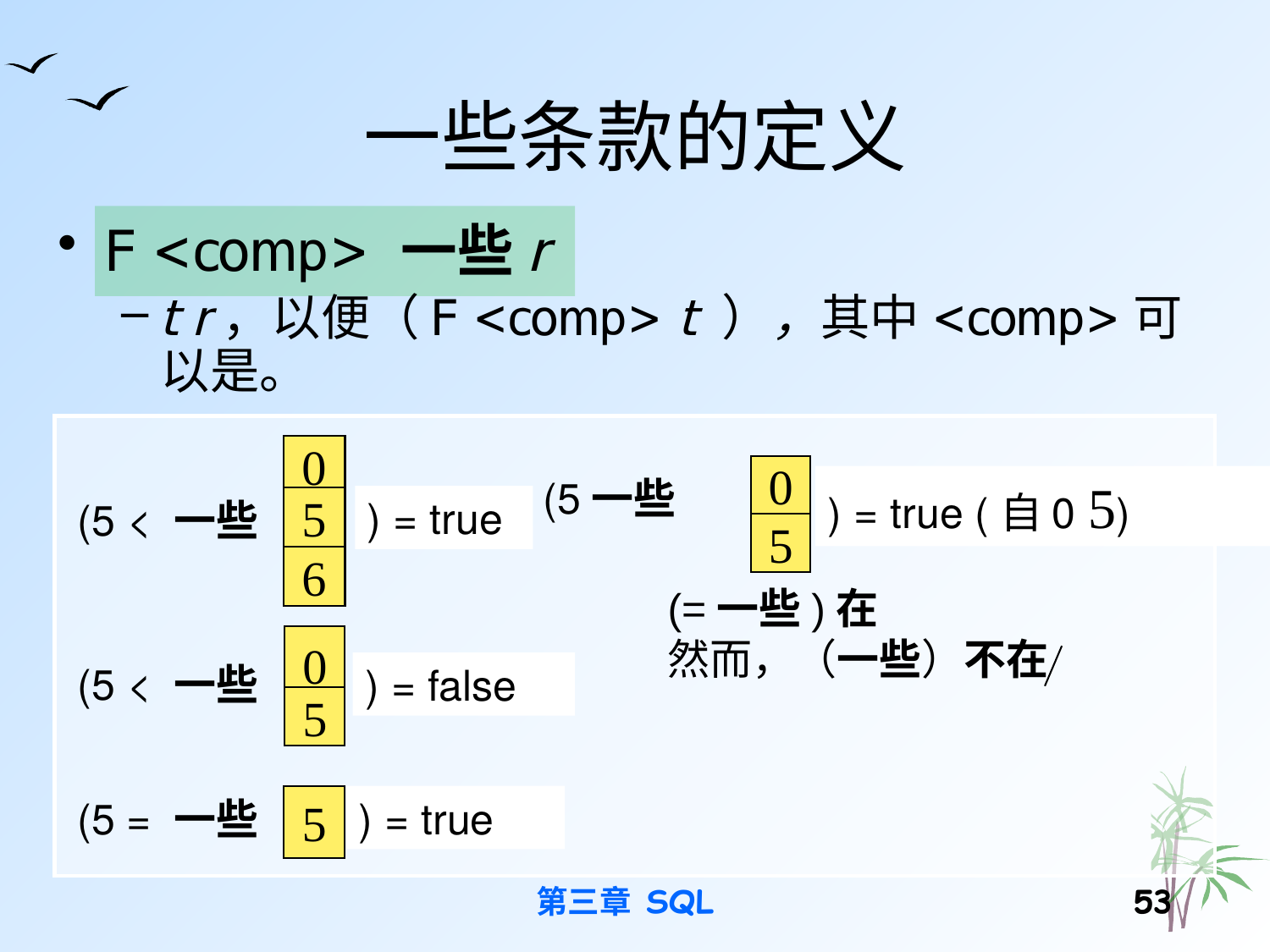

# 一些条款的定义

F <comp> 一些r
t r，以便（F <comp> t ），其中<comp>可以是。

0
5
6
(5 < 一些
0
5
(5一些
) = true (自0 5)
)
) = true
)
(=一些)在
然而，（一些）不在

0
5
(5 < 一些
) = false
)
5
) = true
(5 = 一些
)
第三章 SQL
53